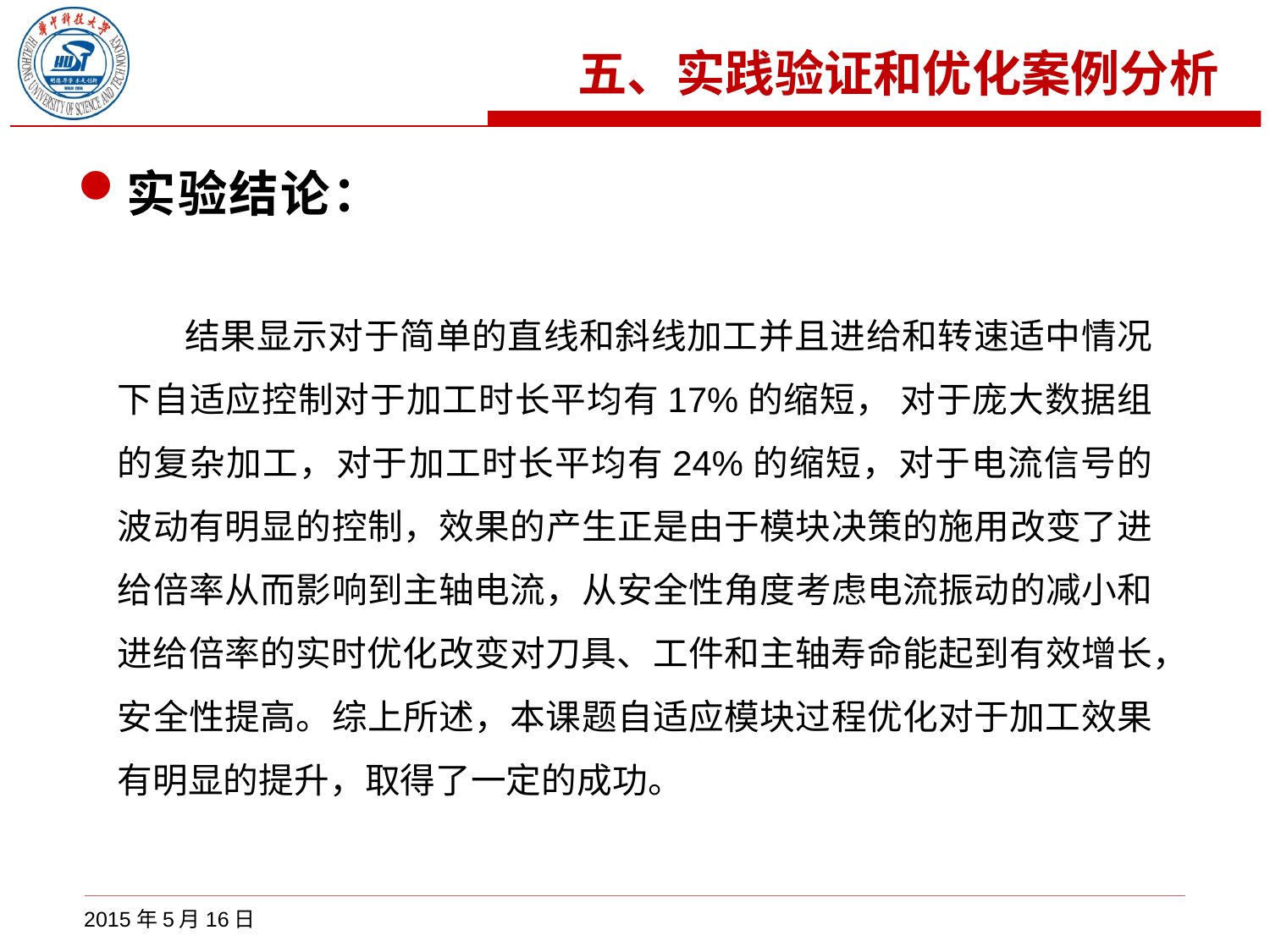

五、实践验证和优化案例分析
实验结论：
       结果显示对于简单的直线和斜线加工并且进给和转速适中情况下自适应控制对于加工时长平均有17%的缩短， 对于庞大数据组的复杂加工，对于加工时长平均有24%的缩短，对于电流信号的波动有明显的控制，效果的产生正是由于模块决策的施用改变了进给倍率从而影响到主轴电流，从安全性角度考虑电流振动的减小和进给倍率的实时优化改变对刀具、工件和主轴寿命能起到有效增长，安全性提高。综上所述，本课题自适应模块过程优化对于加工效果有明显的提升，取得了一定的成功。
2015年5月16日